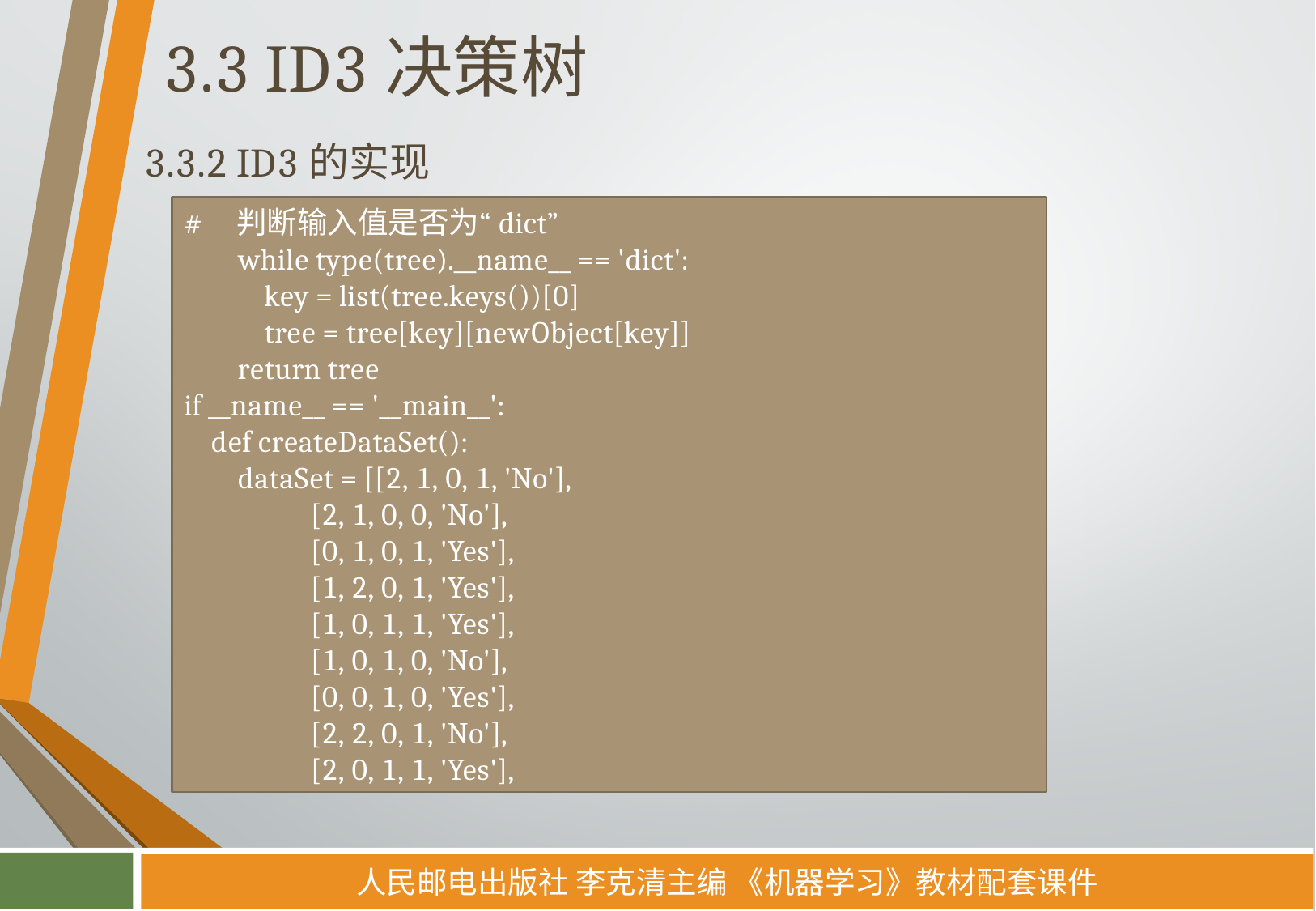

# 3.3 ID3决策树
3.3.2 ID3的实现
#    判断输入值是否为“dict”
        while type(tree).__name__ == 'dict':
            key = list(tree.keys())[0]
            tree = tree[key][newObject[key]]
        return tree
if __name__ == '__main__':
    def createDataSet():
        dataSet = [[2, 1, 0, 1, 'No'],
                   [2, 1, 0, 0, 'No'],
                   [0, 1, 0, 1, 'Yes'],
                   [1, 2, 0, 1, 'Yes'],
                   [1, 0, 1, 1, 'Yes'],
                   [1, 0, 1, 0, 'No'],
                   [0, 0, 1, 0, 'Yes'],
                   [2, 2, 0, 1, 'No'],
                   [2, 0, 1, 1, 'Yes'],